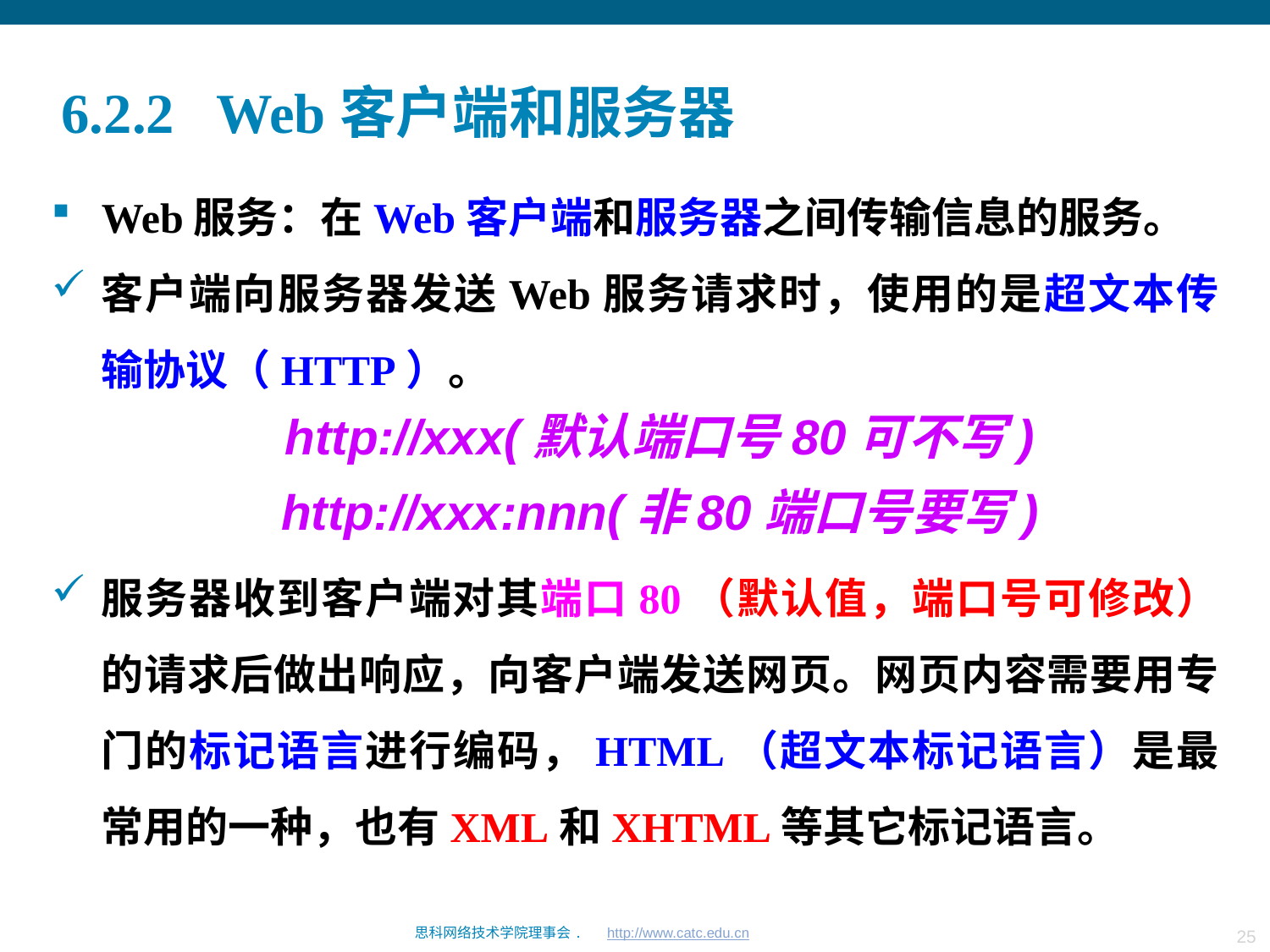

# 6.2.2   Web客户端和服务器
Web服务：在Web客户端和服务器之间传输信息的服务。
客户端向服务器发送Web服务请求时，使用的是超文本传输协议（HTTP）。

服务器收到客户端对其端口80（默认值，端口号可修改）的请求后做出响应，向客户端发送网页。网页内容需要用专门的标记语言进行编码，HTML（超文本标记语言）是最常用的一种，也有XML和XHTML等其它标记语言。
http://xxx(默认端口号80可不写)
http://xxx:nnn(非80端口号要写)